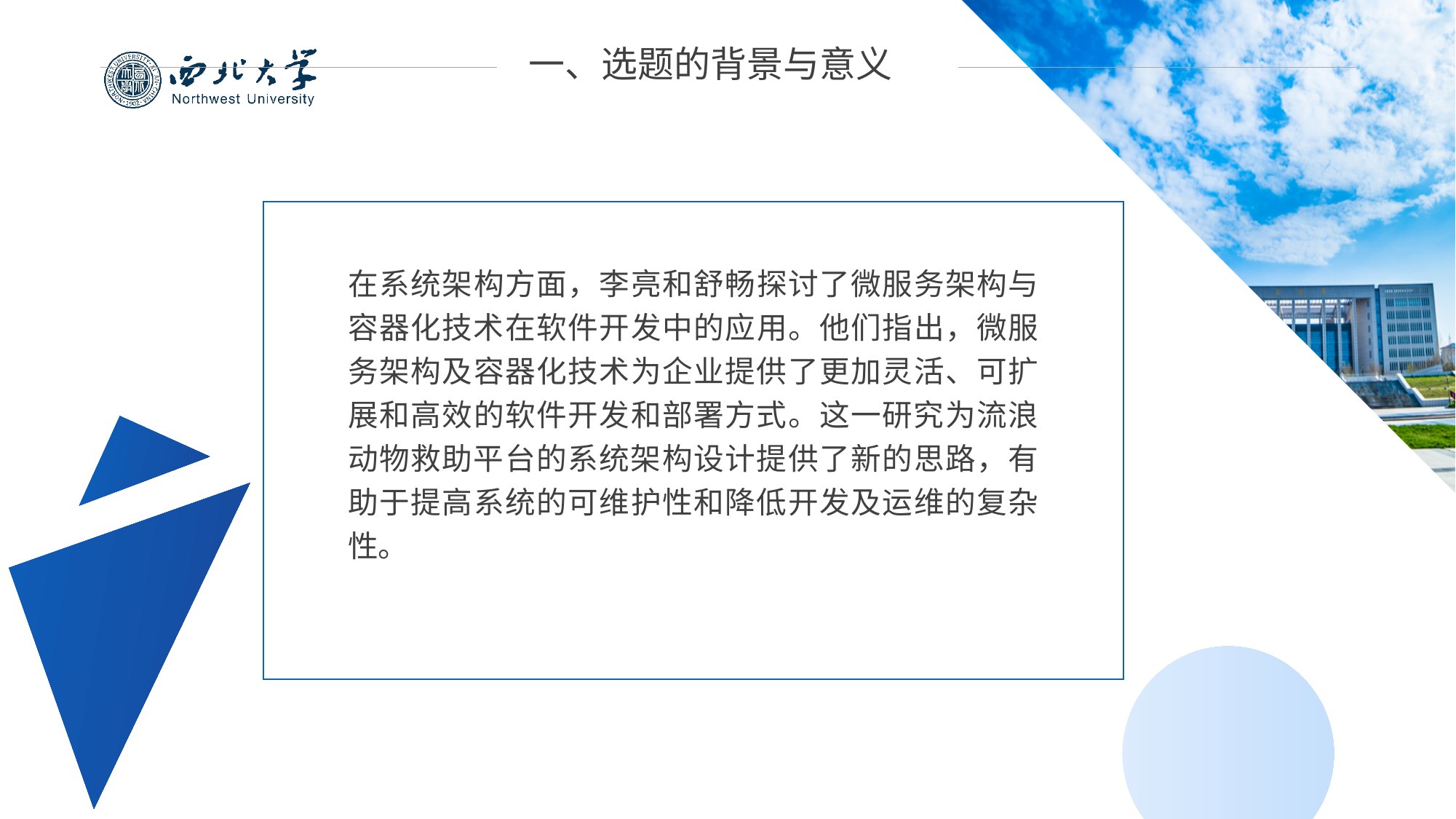

一、选题的背景与意义

在系统架构方面，李亮和舒畅探讨了微服务架构与容器化技术在软件开发中的应用。他们指出，微服务架构及容器化技术为企业提供了更加灵活、可扩展和高效的软件开发和部署方式。这一研究为流浪动物救助平台的系统架构设计提供了新的思路，有助于提高系统的可维护性和降低开发及运维的复杂性。